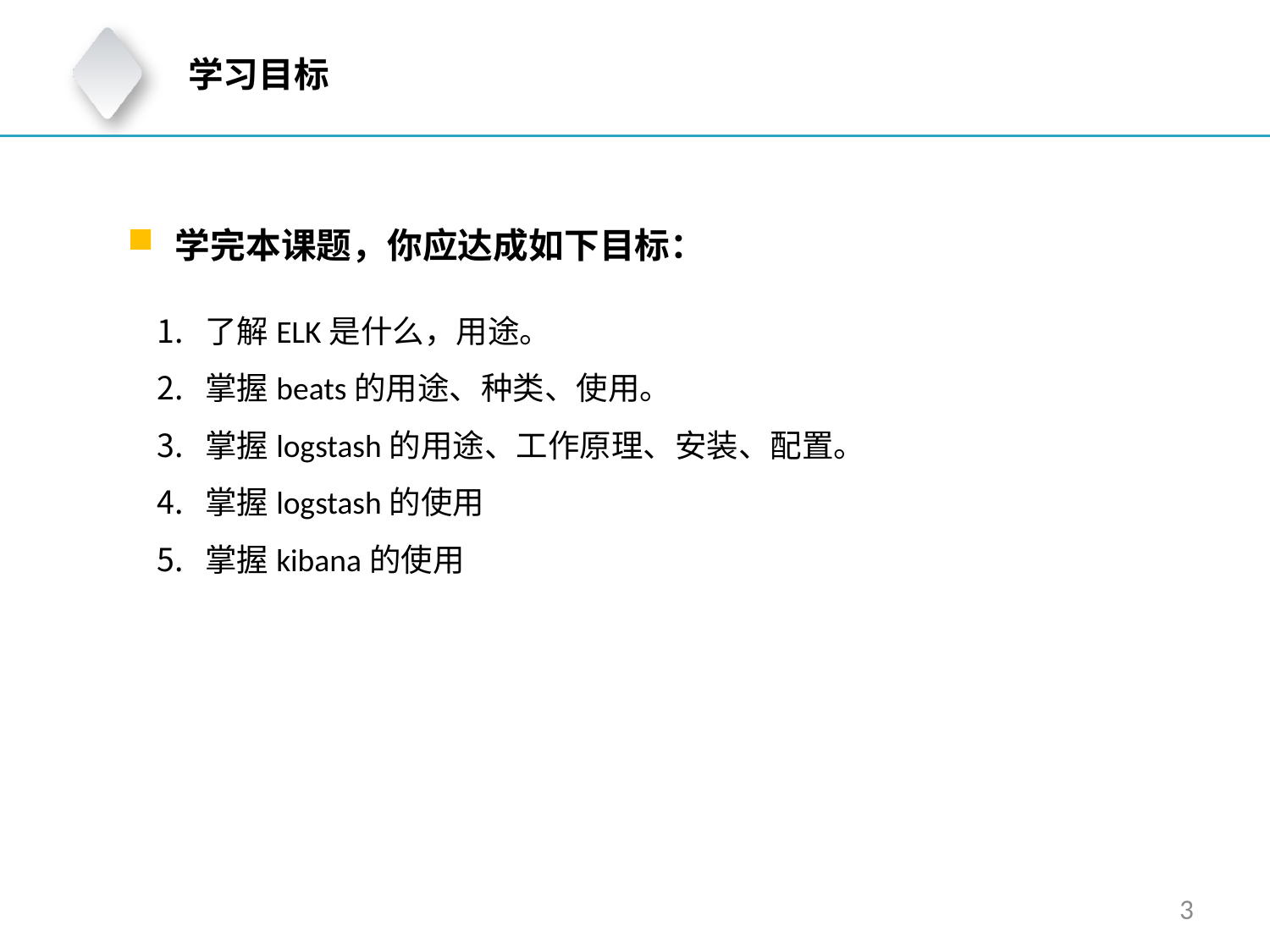

学习目标
学完本课题，你应达成如下目标：
了解ELK是什么，用途。
掌握beats的用途、种类、使用。
掌握logstash的用途、工作原理、安装、配置。
掌握logstash的使用
掌握kibana的使用
3